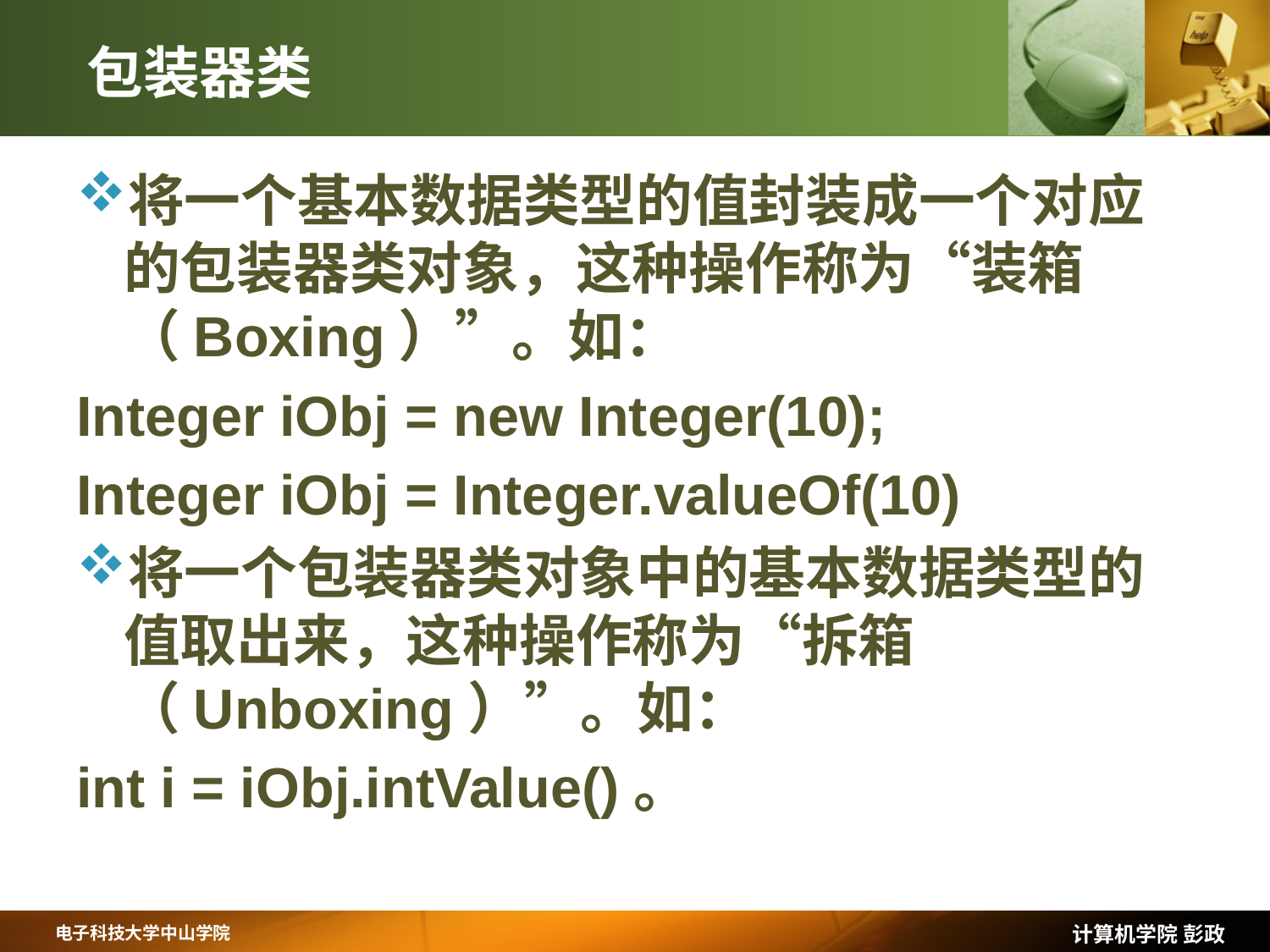

# 包装器类
将一个基本数据类型的值封装成一个对应的包装器类对象，这种操作称为“装箱（Boxing）”。如：
Integer iObj = new Integer(10);
Integer iObj = Integer.valueOf(10)
将一个包装器类对象中的基本数据类型的值取出来，这种操作称为“拆箱（Unboxing）”。如：
int i = iObj.intValue()。
计算机学院 彭政
电子科技大学中山学院